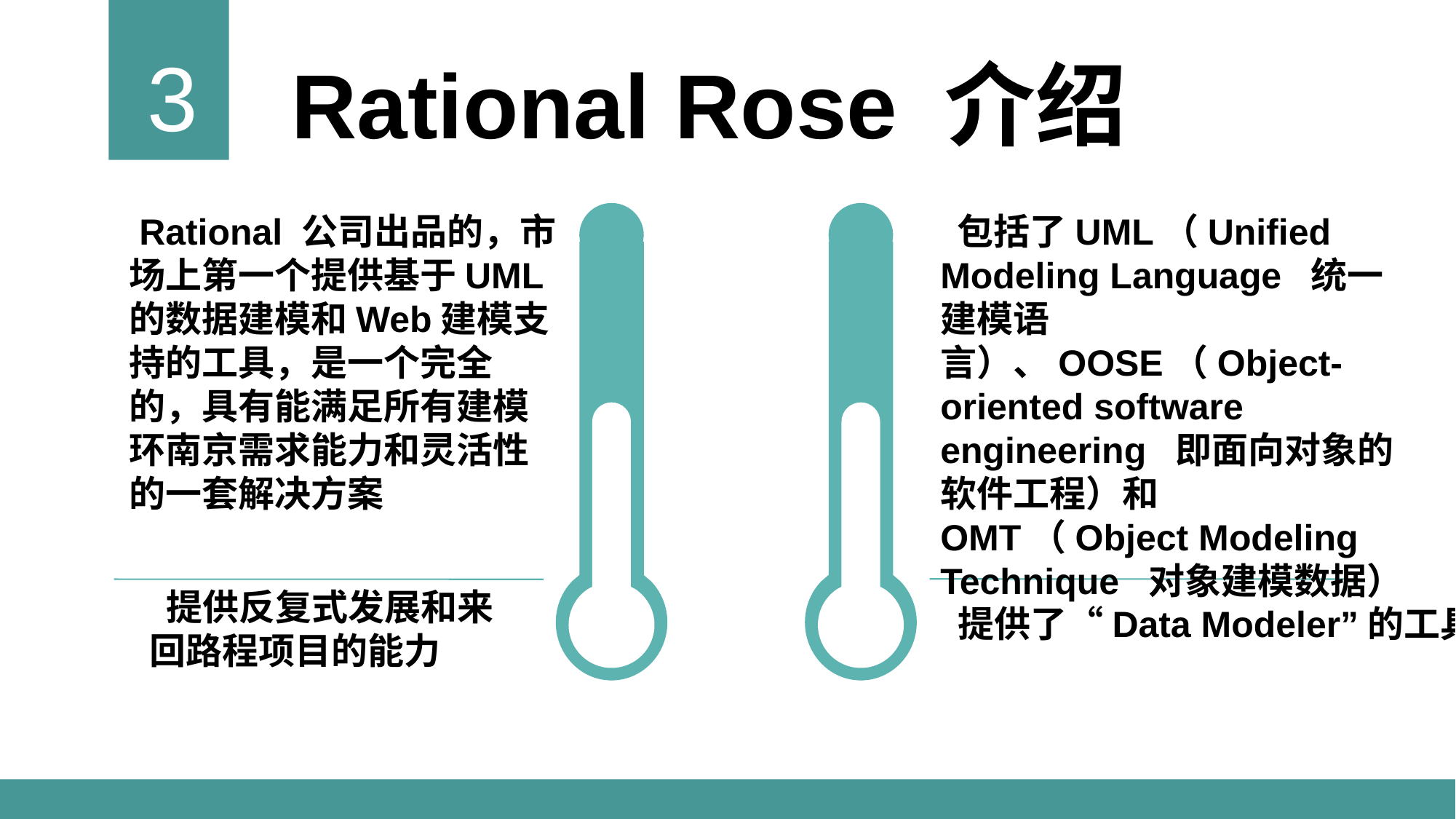

3
Rational Rose 介绍
 Rational 公司出品的，市场上第一个提供基于UML的数据建模和Web建模支持的工具，是一个完全的，具有能满足所有建模环南京需求能力和灵活性的一套解决方案

 包括了UML（Unified Modeling Language  统一建模语言）、OOSE（Object-oriented software engineering  即面向对象的软件工程）和OMT（Object Modeling Technique  对象建模数据）

 提供反复式发展和来回路程项目的能力
 提供了“Data Modeler”的工具